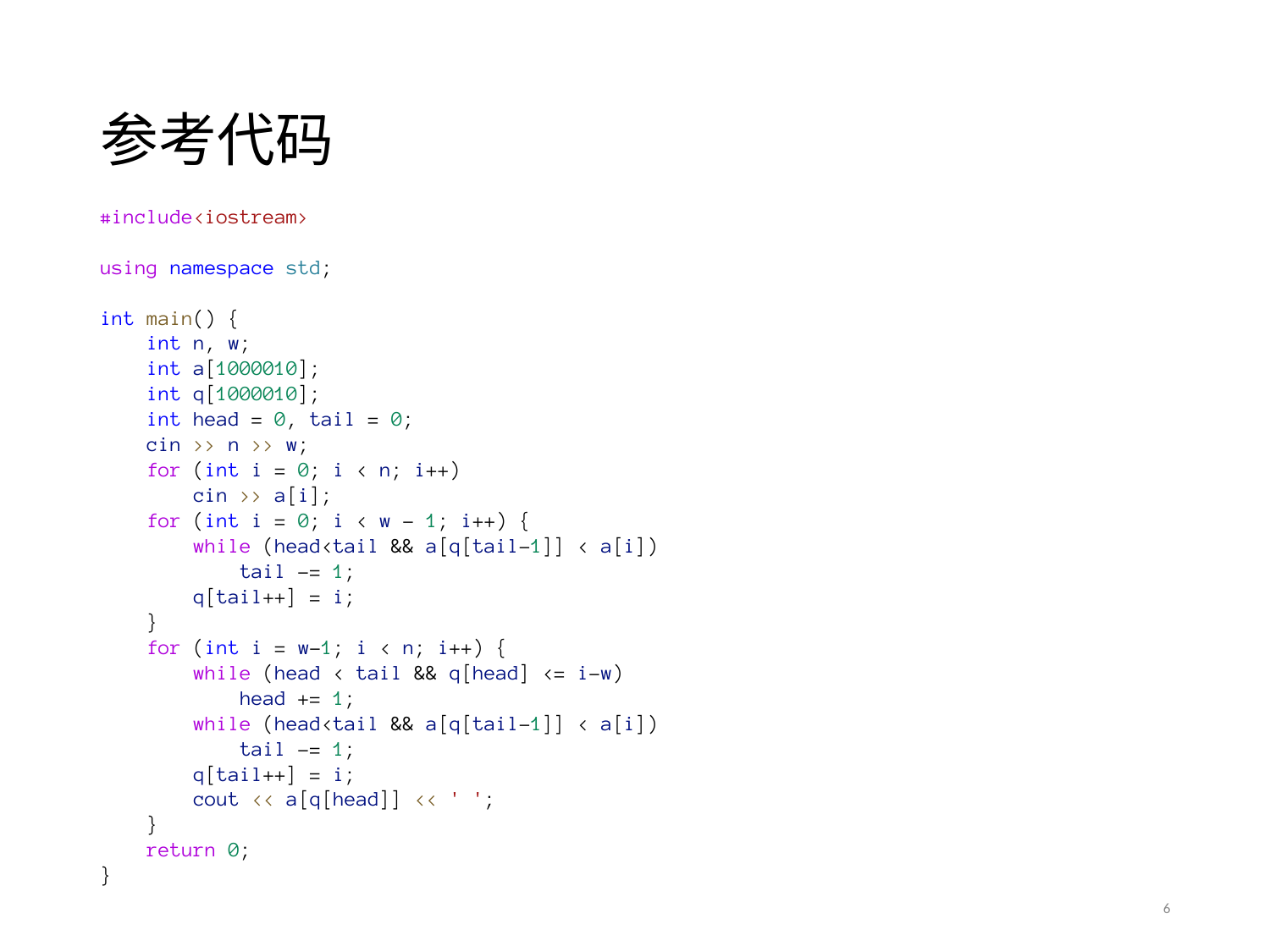

# 参考代码
#include<iostream>
using namespace std;
int main() {
    int n, w;
    int a[1000010];
    int q[1000010];
    int head = 0, tail = 0;
    cin >> n >> w;
    for (int i = 0; i < n; i++)
        cin >> a[i];
    for (int i = 0; i < w - 1; i++) {
        while (head<tail && a[q[tail-1]] < a[i])
            tail -= 1;
        q[tail++] = i;
    }
    for (int i = w-1; i < n; i++) {
        while (head < tail && q[head] <= i-w)
            head += 1;
        while (head<tail && a[q[tail-1]] < a[i])
            tail -= 1;
        q[tail++] = i;
        cout << a[q[head]] << ' ';
    }
    return 0;
}
6